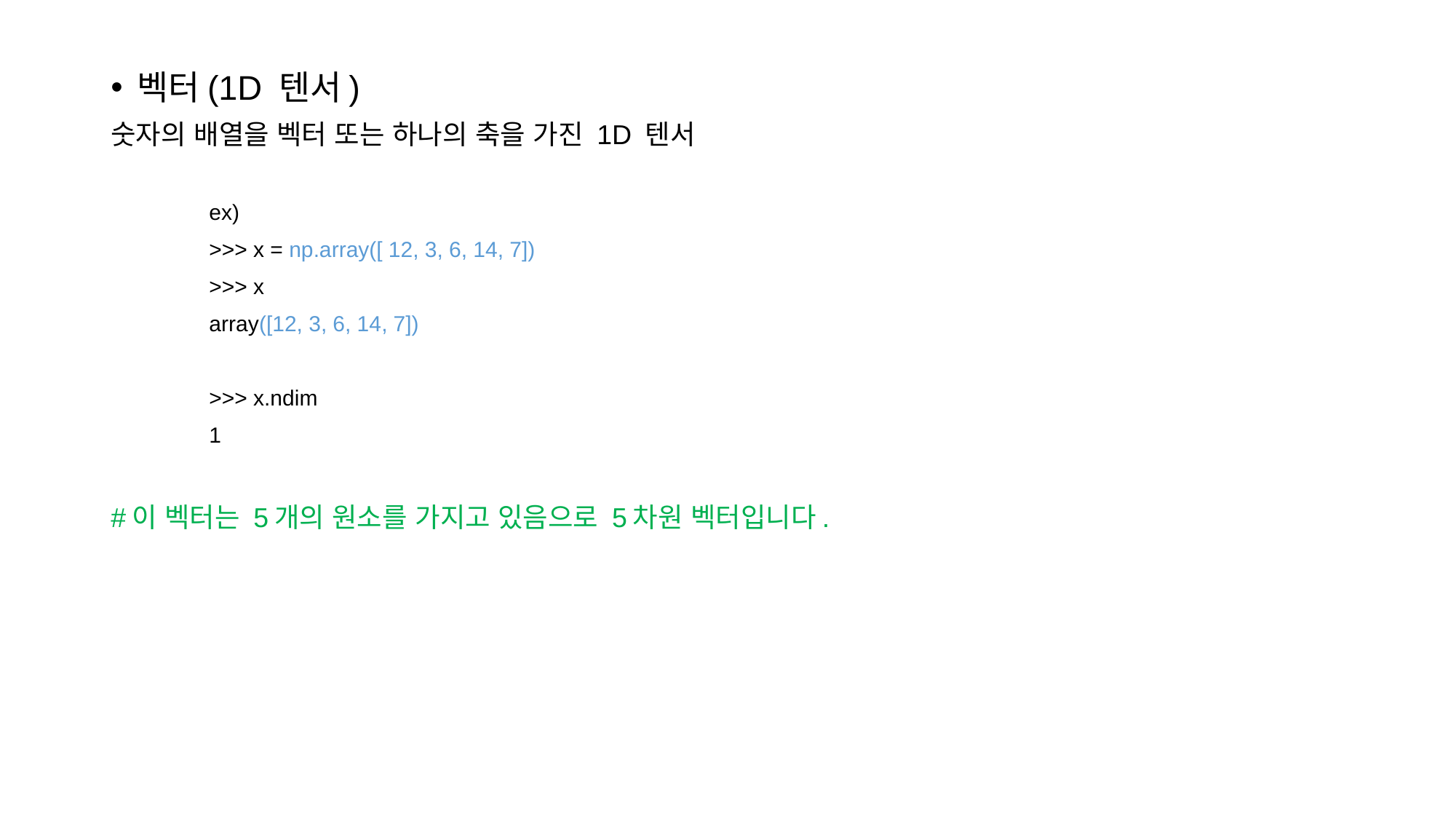

벡터(1D 텐서)
숫자의 배열을 벡터 또는 하나의 축을 가진 1D 텐서

	ex)
	>>> x = np.array([ 12, 3, 6, 14, 7])
	>>> x
	array([12, 3, 6, 14, 7])

	>>> x.ndim
	1

#이 벡터는 5개의 원소를 가지고 있음으로 5차원 벡터입니다.